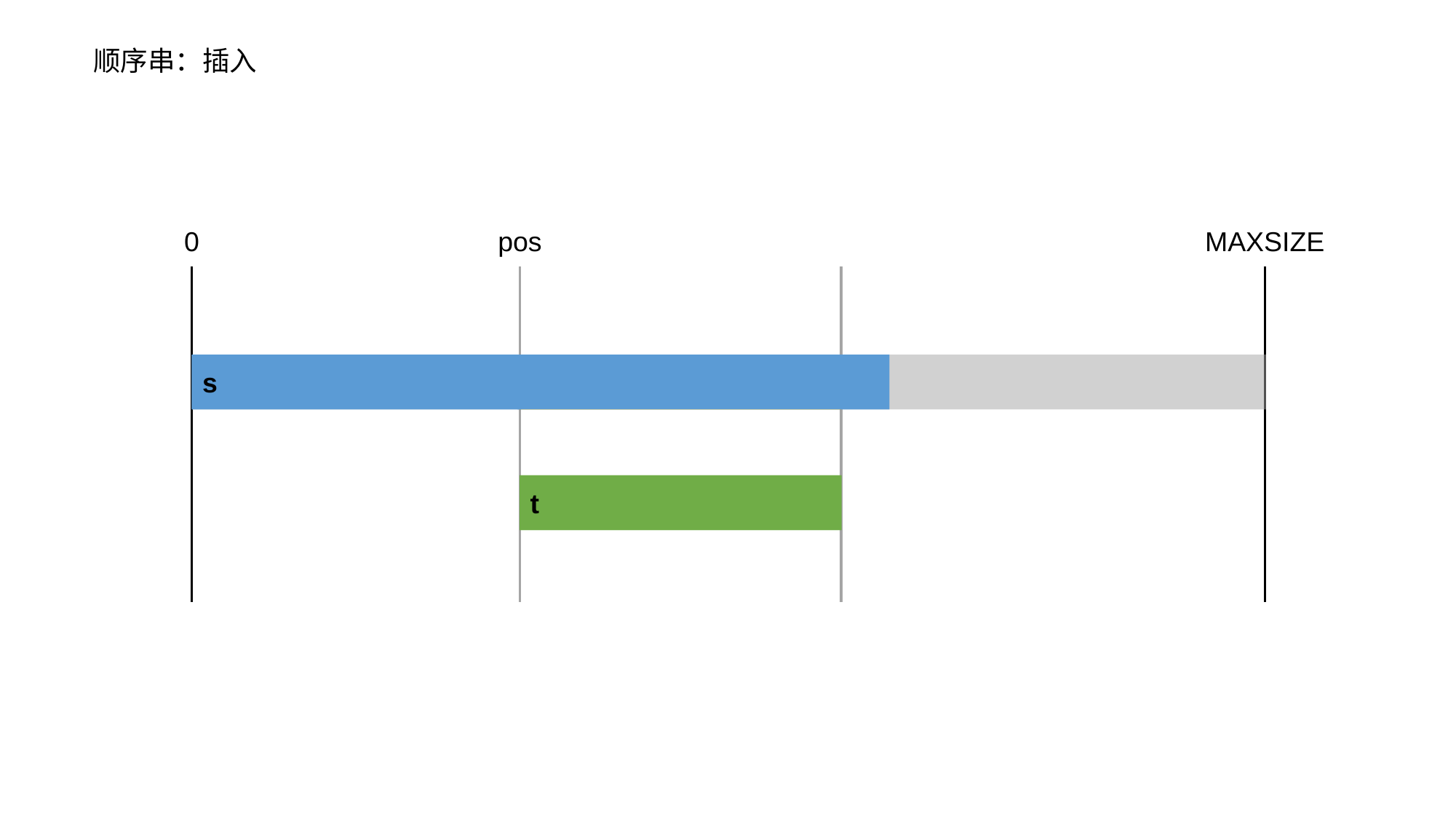

顺序串：插入
0
pos
MAXSIZE

s

t
t